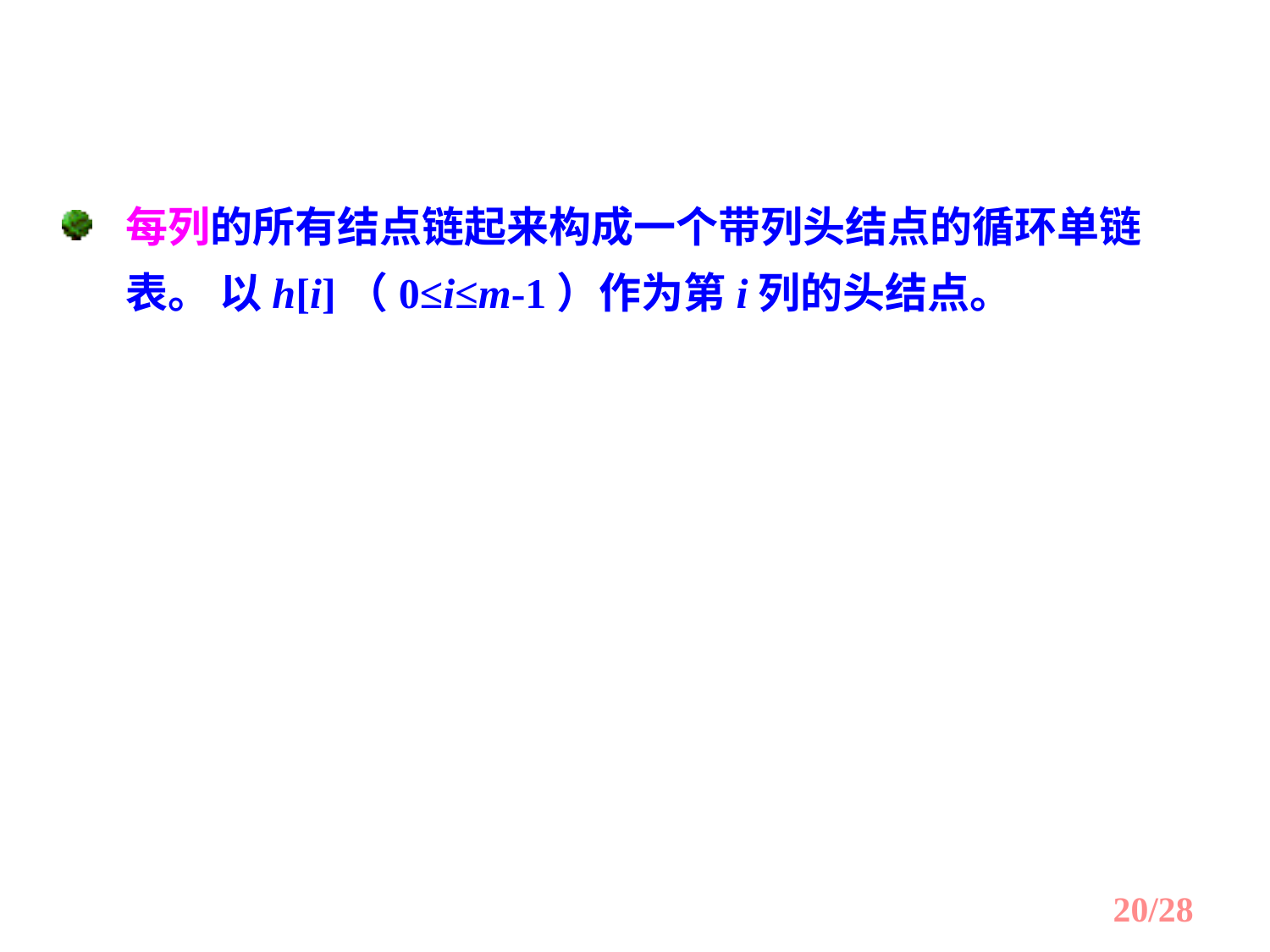

每列的所有结点链起来构成一个带列头结点的循环单链表。 以h[i]（0≤i≤m-1）作为第i列的头结点。
20/28